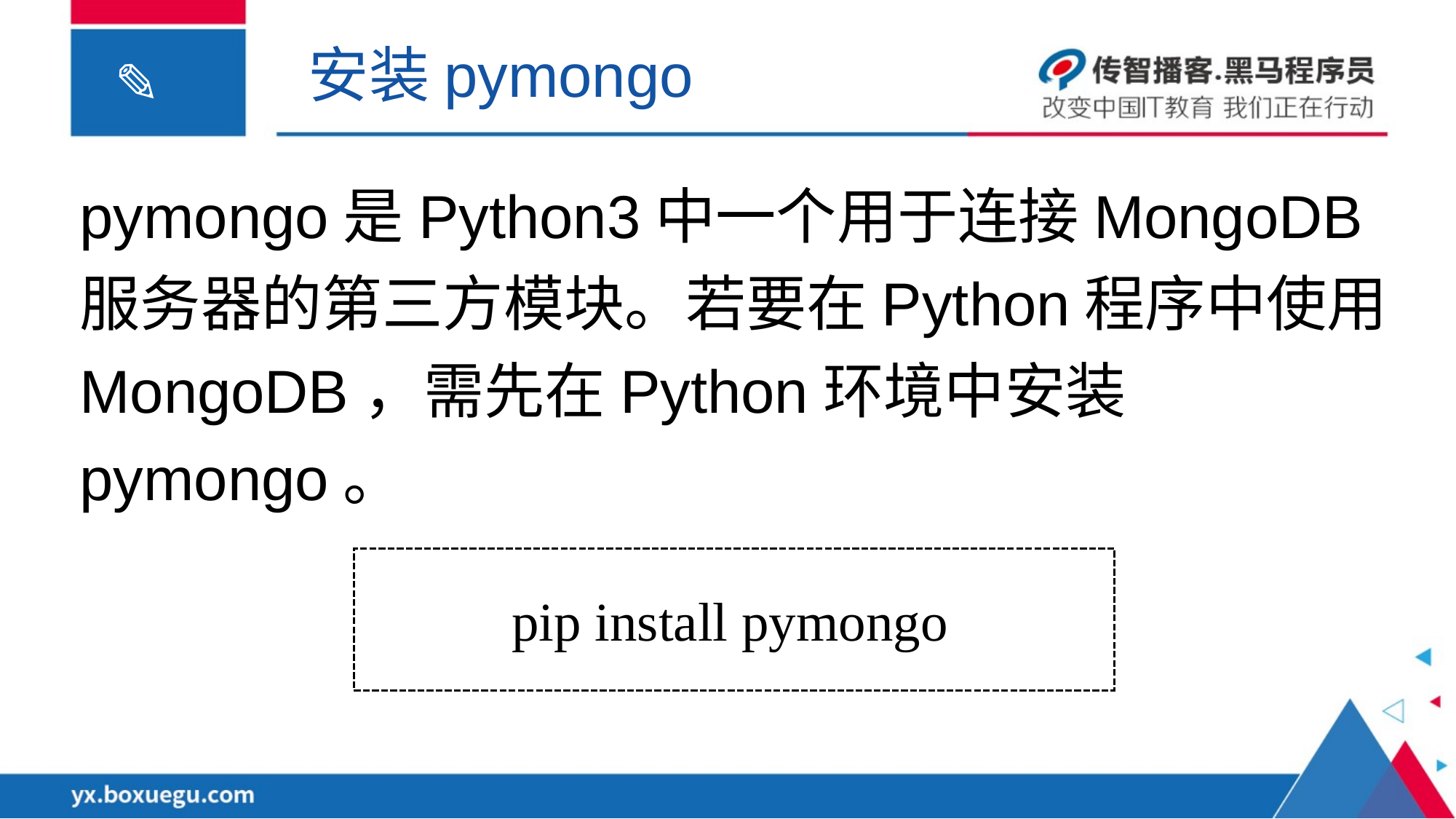

安装pymongo
pymongo是Python3中一个用于连接MongoDB服务器的第三方模块。若要在Python程序中使用MongoDB，需先在Python环境中安装pymongo。

pip install pymongo